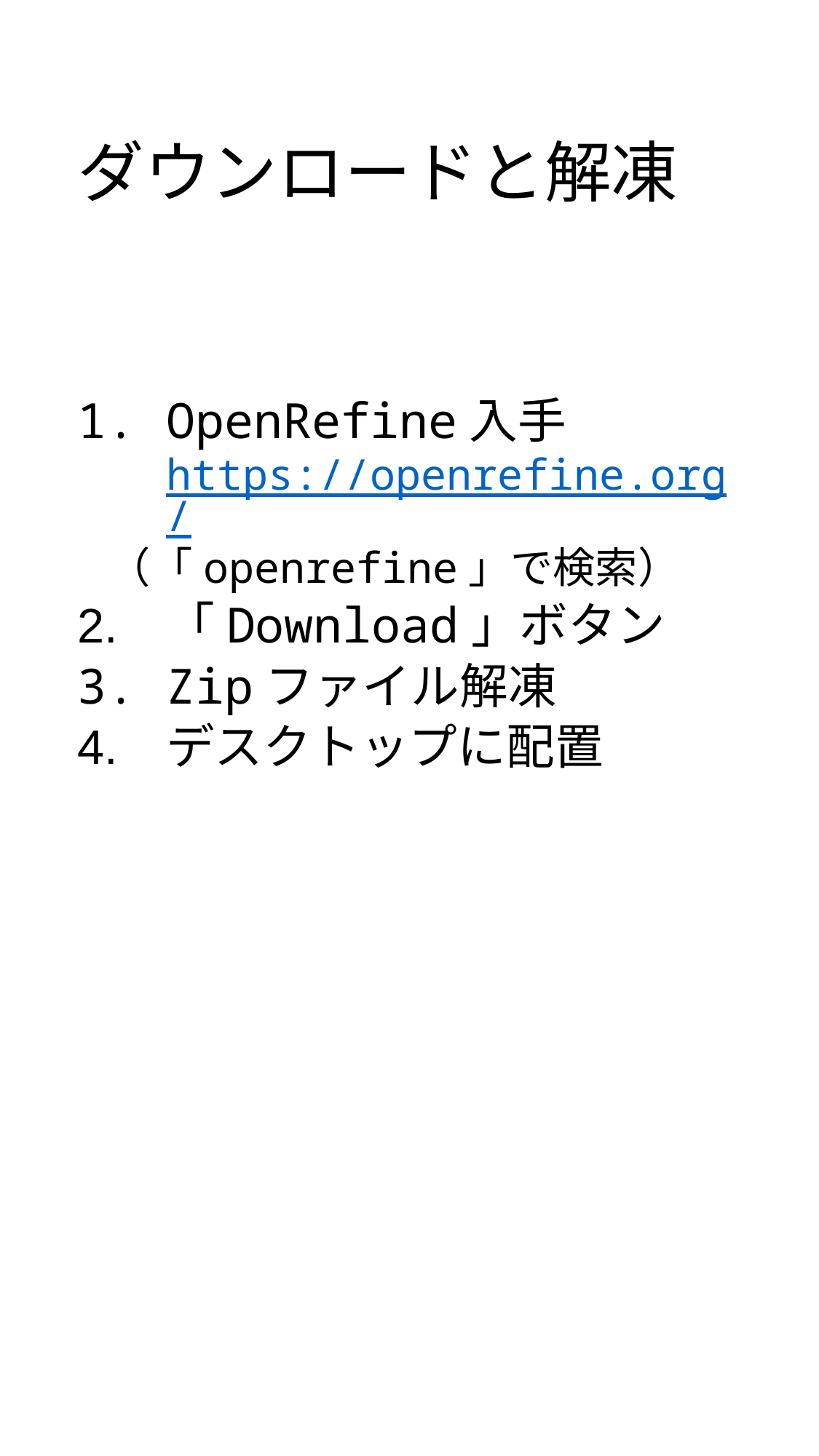

# ダウンロードと解凍
OpenRefine入手https://openrefine.org/
（「openrefine」で検索）
「Download」ボタン
Zipファイル解凍
デスクトップに配置